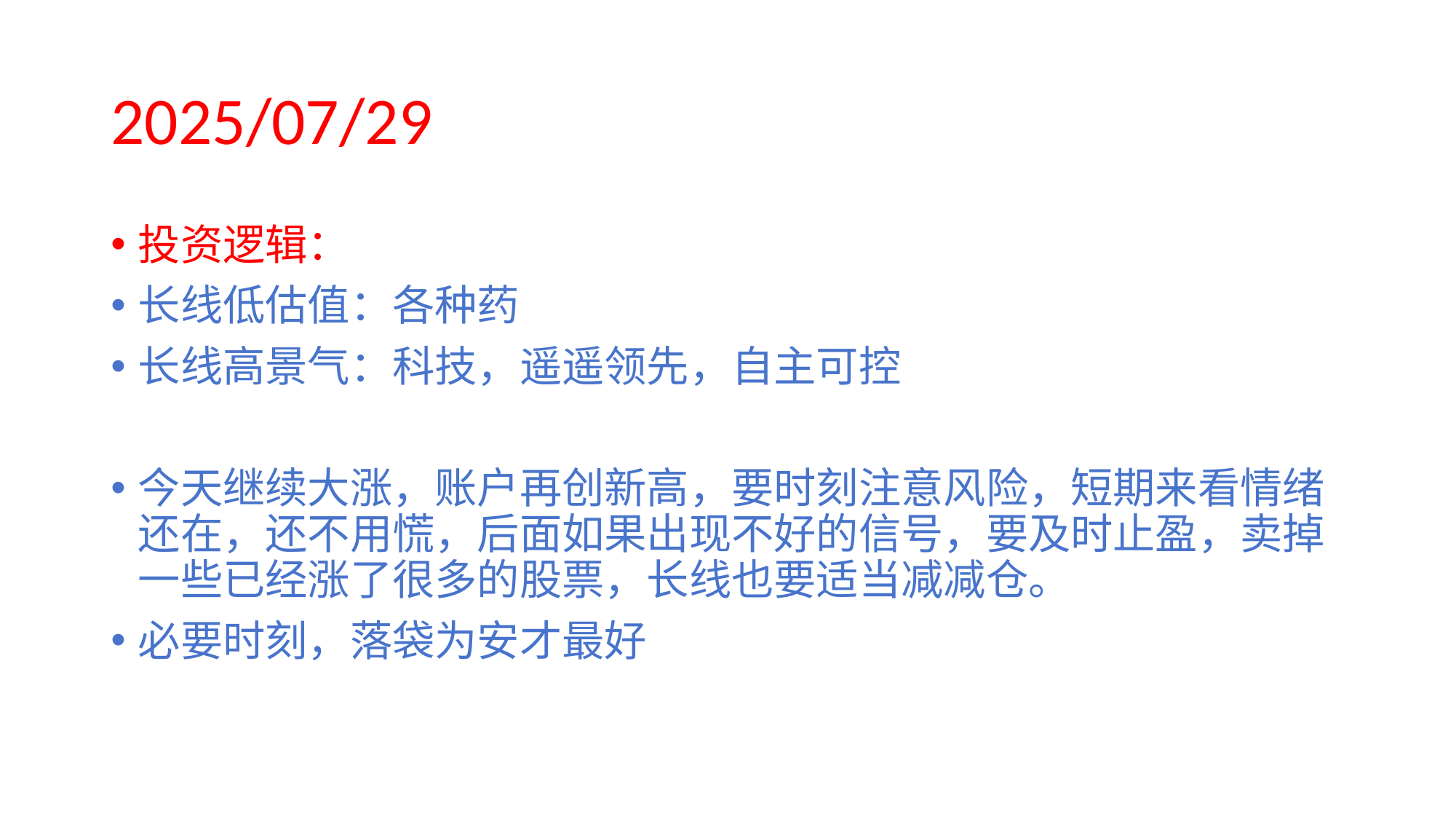

# 2025/07/29
投资逻辑：
长线低估值：各种药
长线高景气：科技，遥遥领先，自主可控

今天继续大涨，账户再创新高，要时刻注意风险，短期来看情绪还在，还不用慌，后面如果出现不好的信号，要及时止盈，卖掉一些已经涨了很多的股票，长线也要适当减减仓。
必要时刻，落袋为安才最好